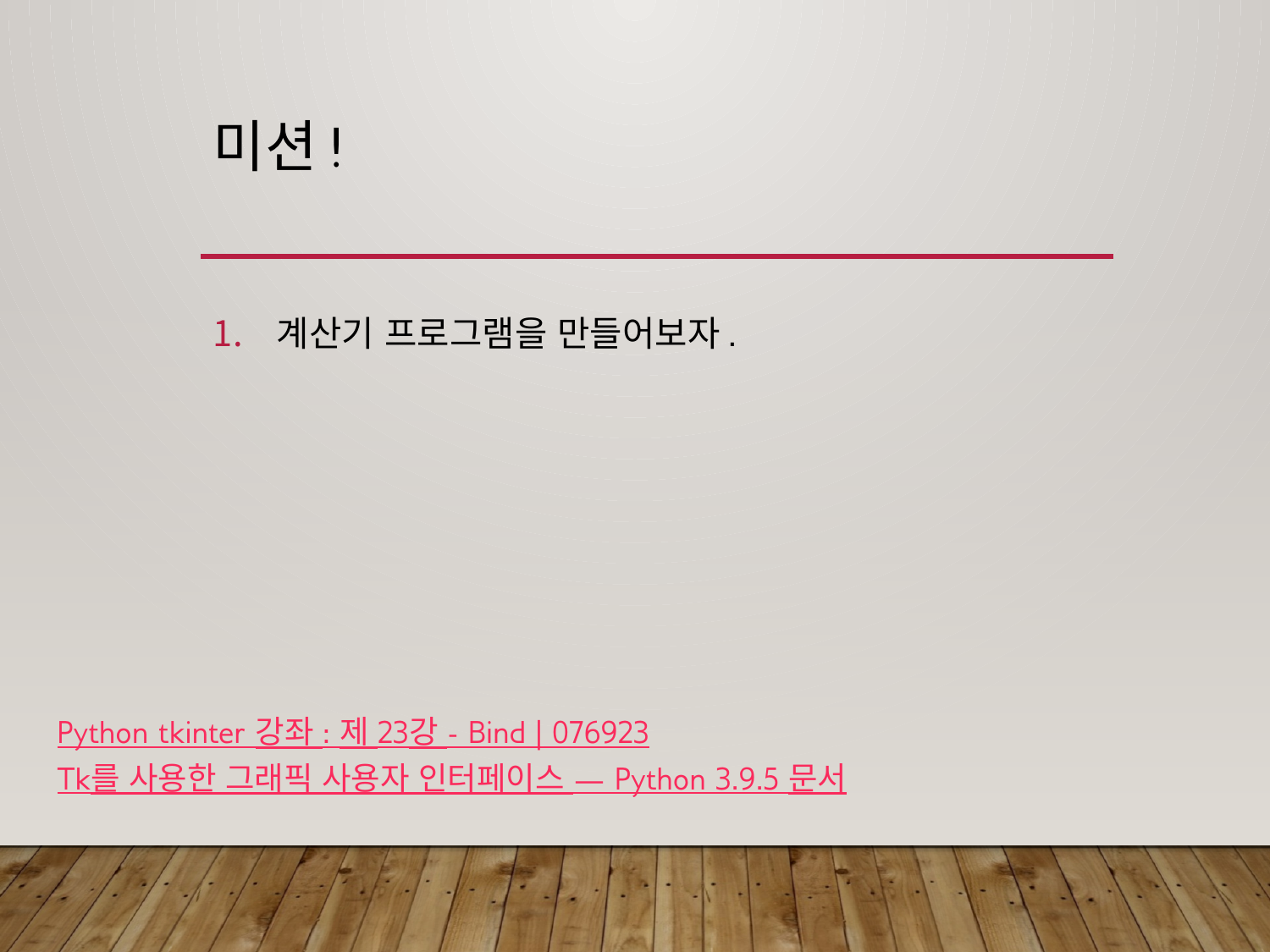

# 미션!
계산기 프로그램을 만들어보자.
Python tkinter 강좌 : 제 23강 - Bind | 076923
Tk를 사용한 그래픽 사용자 인터페이스 — Python 3.9.5 문서